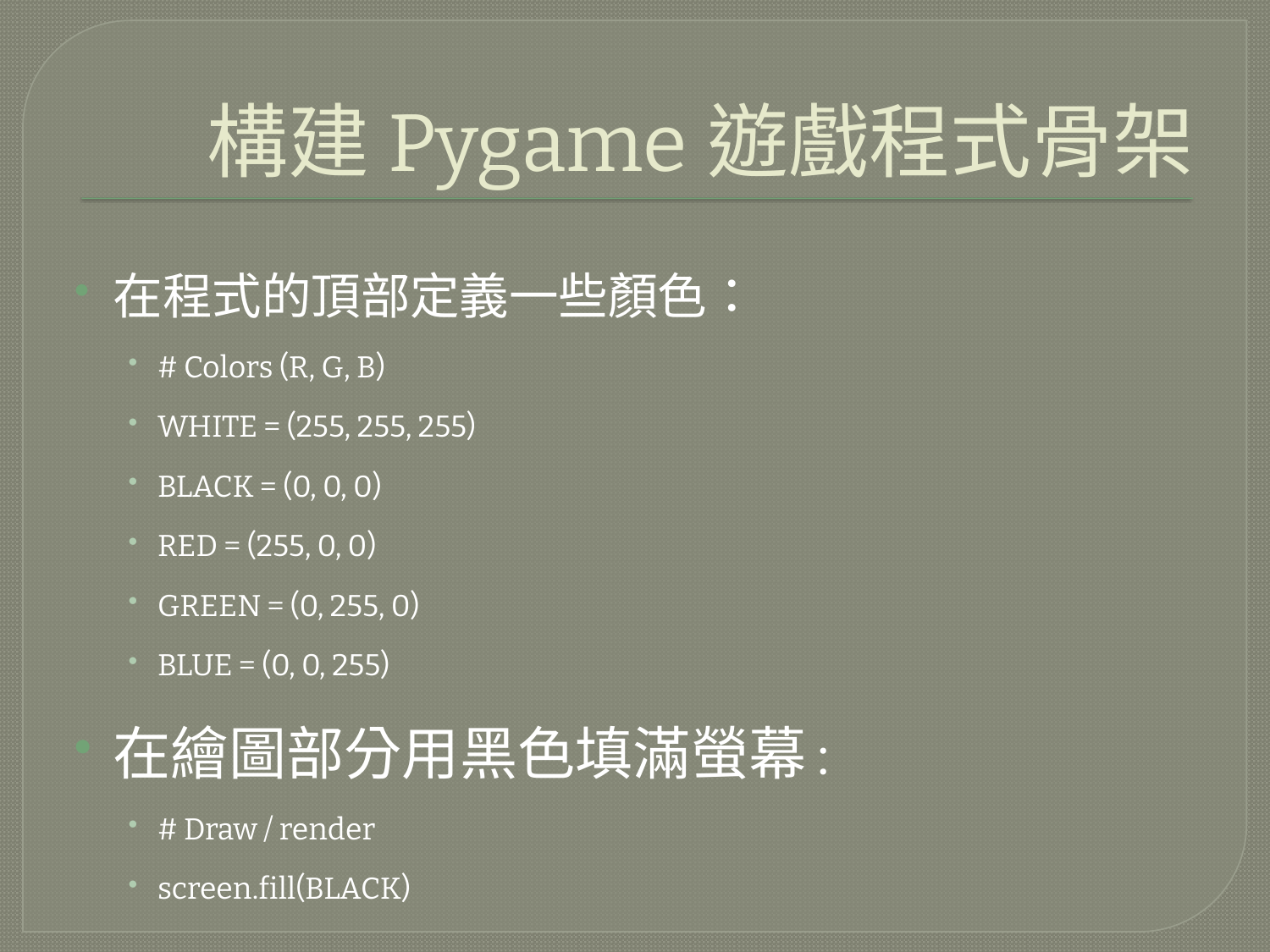

# 構建Pygame遊戲程式骨架
在程式的頂部定義一些顏色：
# Colors (R, G, B)
WHITE = (255, 255, 255)
BLACK = (0, 0, 0)
RED = (255, 0, 0)
GREEN = (0, 255, 0)
BLUE = (0, 0, 255)
在繪圖部分用黑色填滿螢幕:
# Draw / render
screen.fill(BLACK)